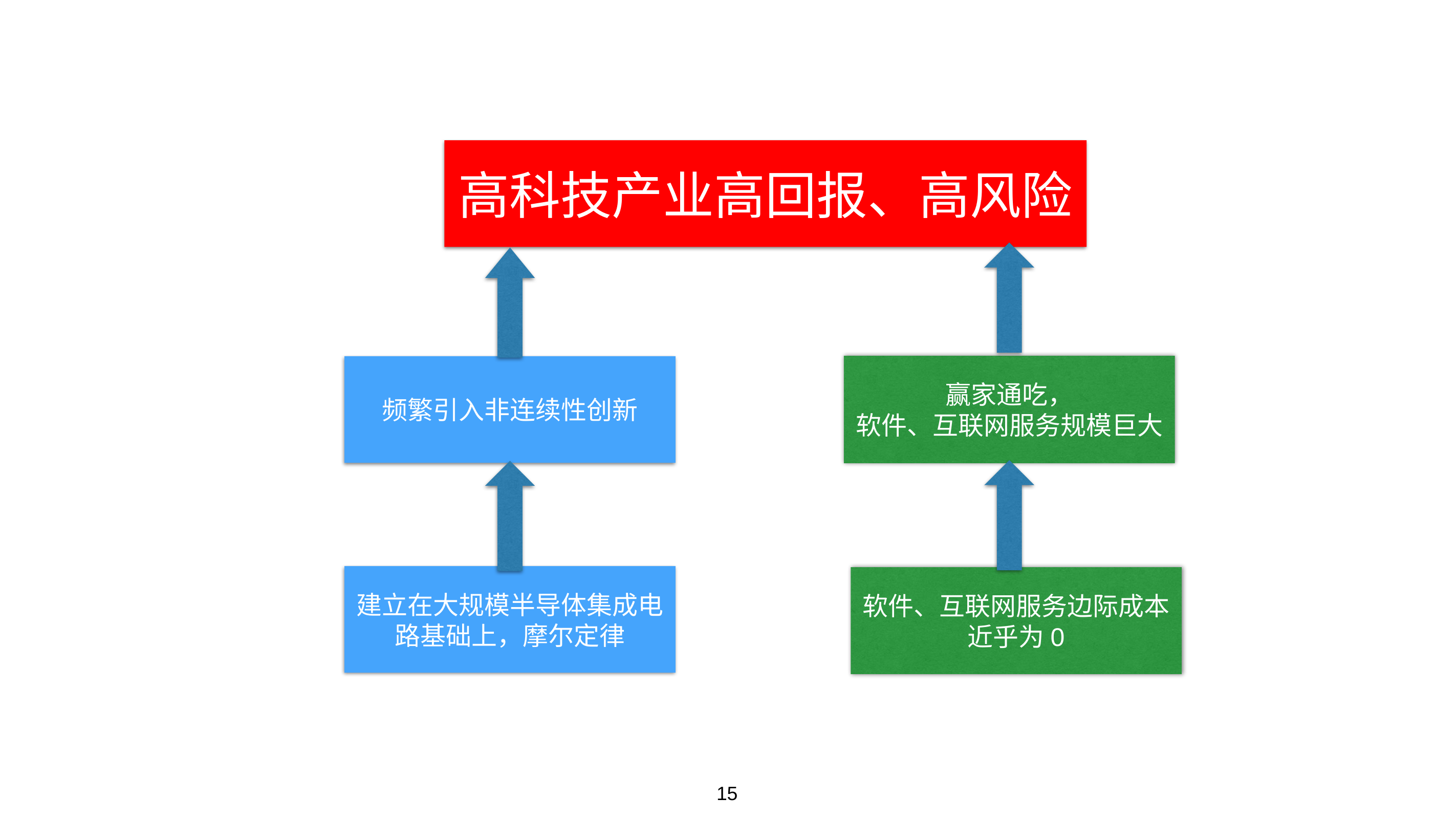

高科技产业高回报、高风险

赢家通吃，
软件、互联网服务规模巨大
频繁引入非连续性创新

建立在大规模半导体集成电路基础上，摩尔定律
软件、互联网服务边际成本近乎为0
15